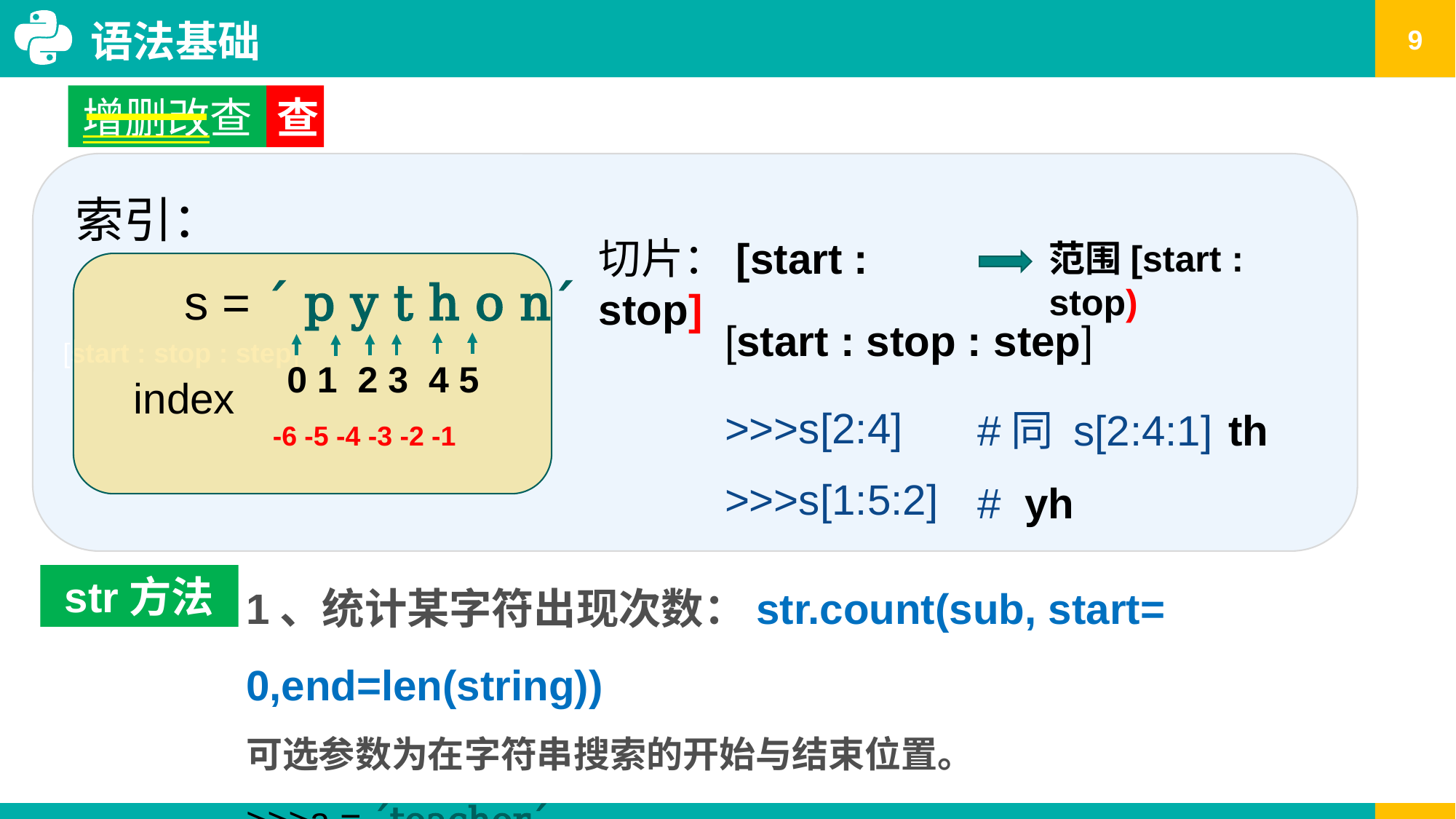

语法基础
查
增删改查
[start : stop : step]
索引：
切片：[start : stop]
范围[start : stop)

s = ´ p y t h o n´
[start : stop : step]
0 1  2 3  4 5
index
>>>s[2:4]
#同 s[2:4:1]
th
-6 -5 -4 -3 -2 -1
>>>s[1:5:2]
#  yh
1、统计某字符出现次数：str.count(sub, start= 0,end=len(string))
可选参数为在字符串搜索的开始与结束位置。
>>>a = ´teacher´
>>> a.count(‘e’)   #返回2
str方法